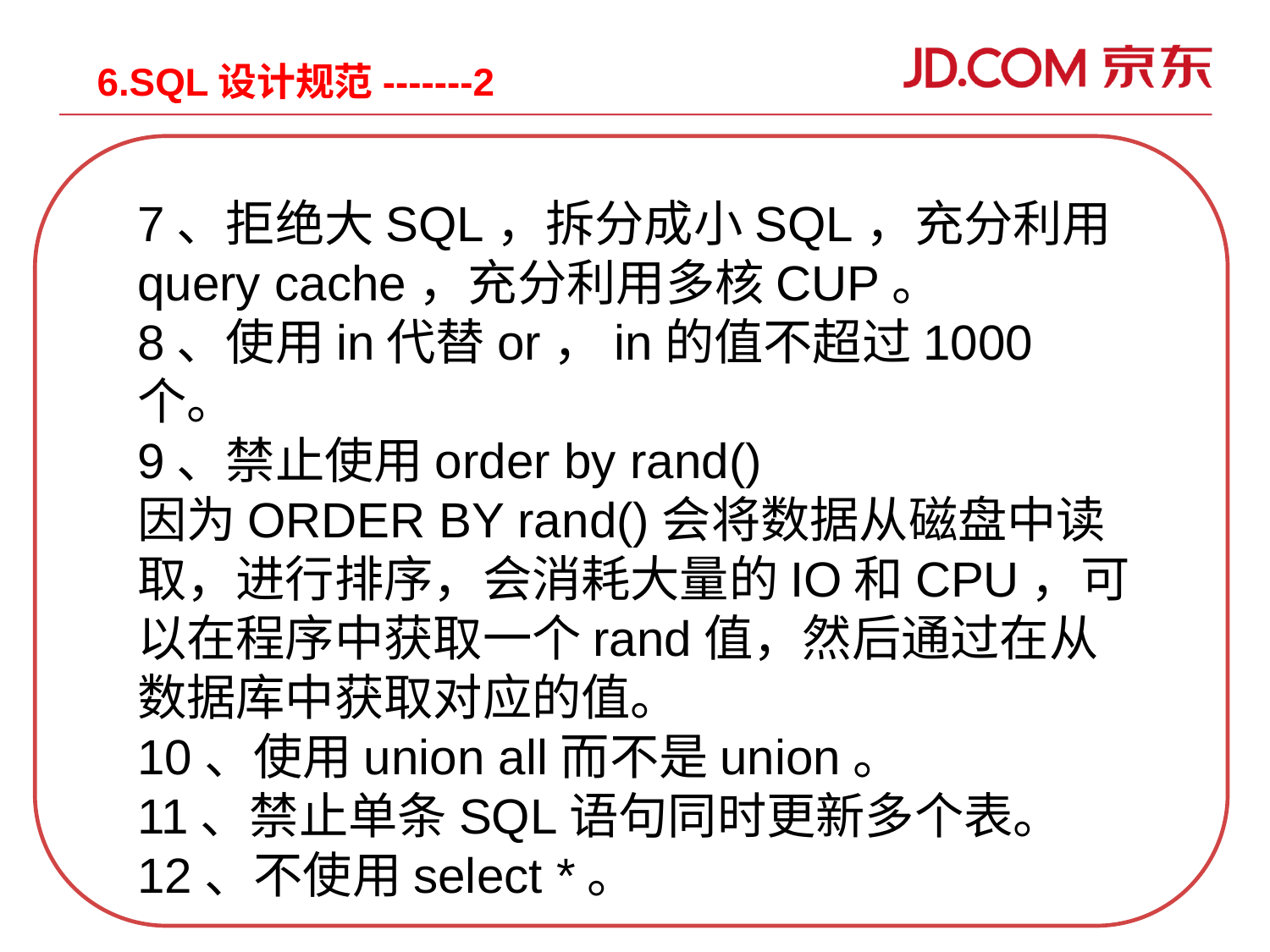

6.SQL设计规范-------2

7、拒绝大SQL，拆分成小SQL，充分利用query cache，充分利用多核CUP。
8、使用in代替or，in的值不超过1000个。
9、禁止使用order by rand()
因为ORDER BY rand()会将数据从磁盘中读取，进行排序，会消耗大量的IO和CPU，可以在程序中获取一个rand值，然后通过在从数据库中获取对应的值。
10、使用union all而不是union。
11、禁止单条SQL语句同时更新多个表。
12、不使用select *。